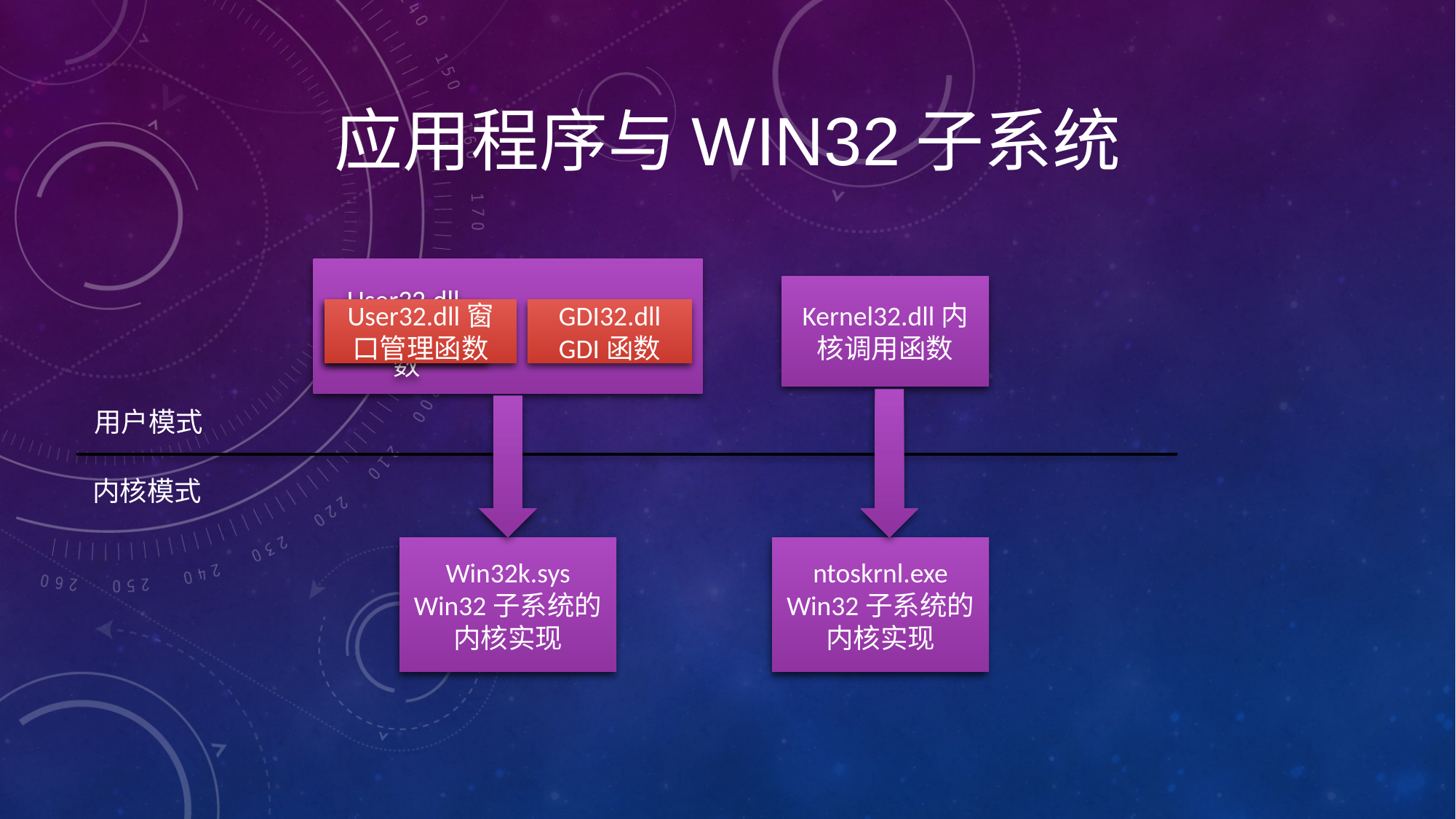

# 应用程序与win32子系统

Kernel32.dll内核调用函数
User32.dll窗口管理函数
User32.dll窗口管理函数
GDI32.dll
GDI函数

用户模式
内核模式
Win32k.sys
Win32子系统的内核实现
ntoskrnl.exe
Win32子系统的内核实现